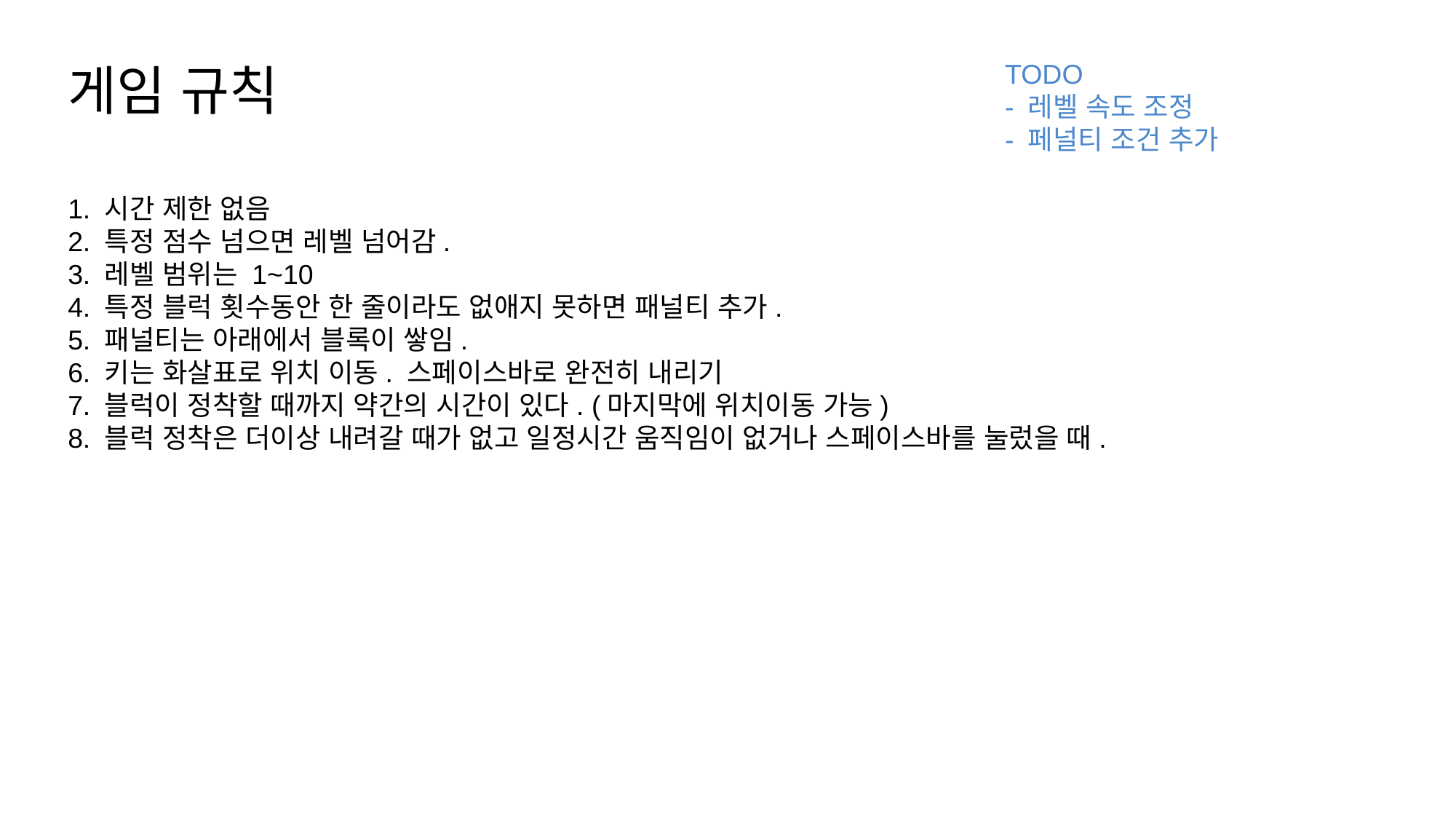

게임 규칙
TODO
- 레벨 속도 조정
- 페널티 조건 추가
1. 시간 제한 없음
2. 특정 점수 넘으면 레벨 넘어감.
3. 레벨 범위는 1~10
4. 특정 블럭 횟수동안 한 줄이라도 없애지 못하면 패널티 추가.
5. 패널티는 아래에서 블록이 쌓임.
6. 키는 화살표로 위치 이동. 스페이스바로 완전히 내리기
7. 블럭이 정착할 때까지 약간의 시간이 있다. (마지막에 위치이동 가능)
8. 블럭 정착은 더이상 내려갈 때가 없고 일정시간 움직임이 없거나 스페이스바를 눌렀을 때.